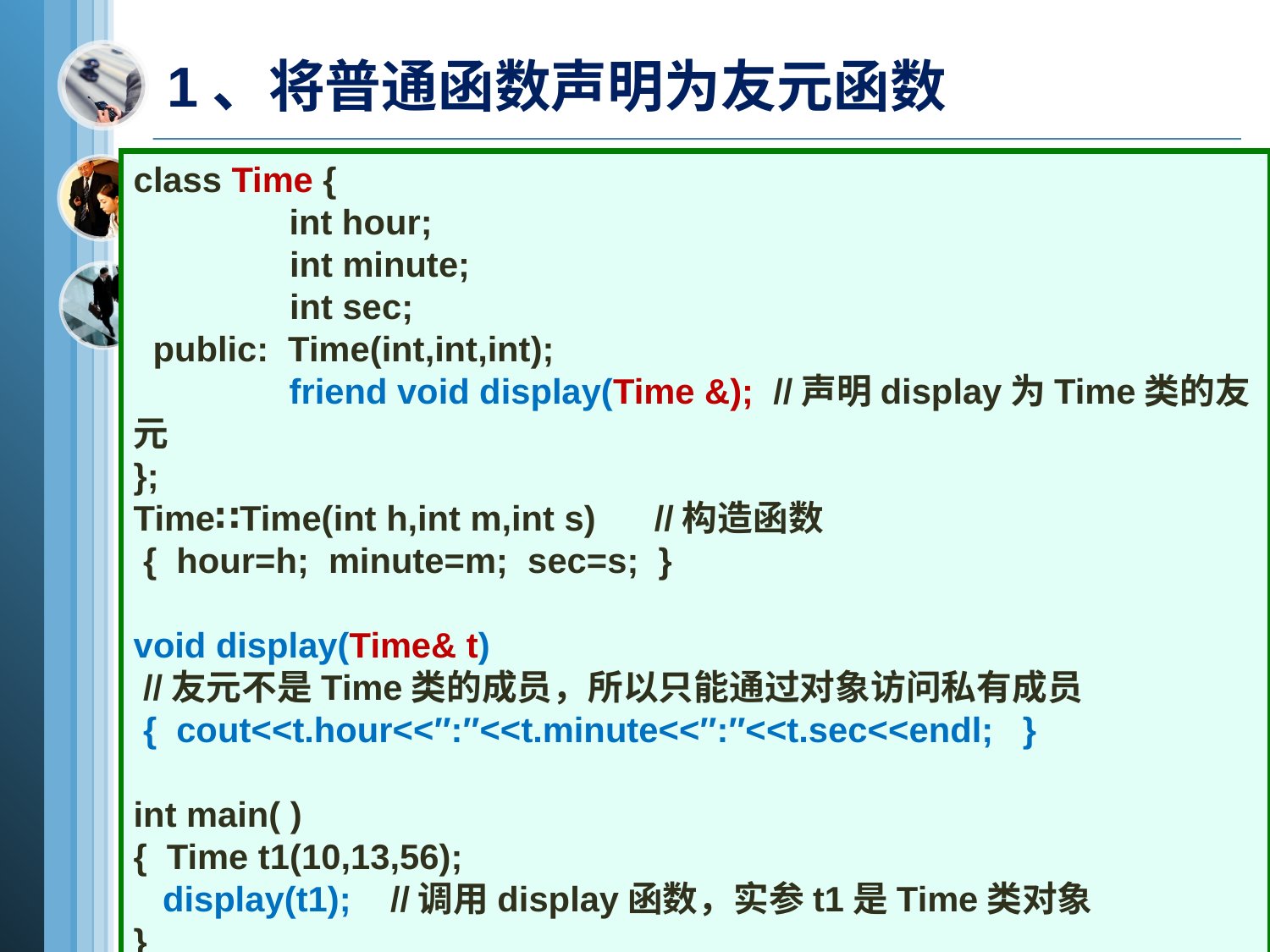

# 1、将普通函数声明为友元函数
class Time {
                int hour;
  	   int minute;
  	   int sec;
  public:  Time(int,int,int);
                friend void display(Time &);  //声明display为Time类的友元
};
Time∷Time(int h,int m,int s)      //构造函数
 {  hour=h;  minute=m;  sec=s;  }

void display(Time& t)
 //友元不是Time类的成员，所以只能通过对象访问私有成员
 {  cout<<t.hour<<″:″<<t.minute<<″:″<<t.sec<<endl;   }

int main( )
{  Time t1(10,13,56);
   display(t1);    //调用display函数，实参t1是Time类对象
}